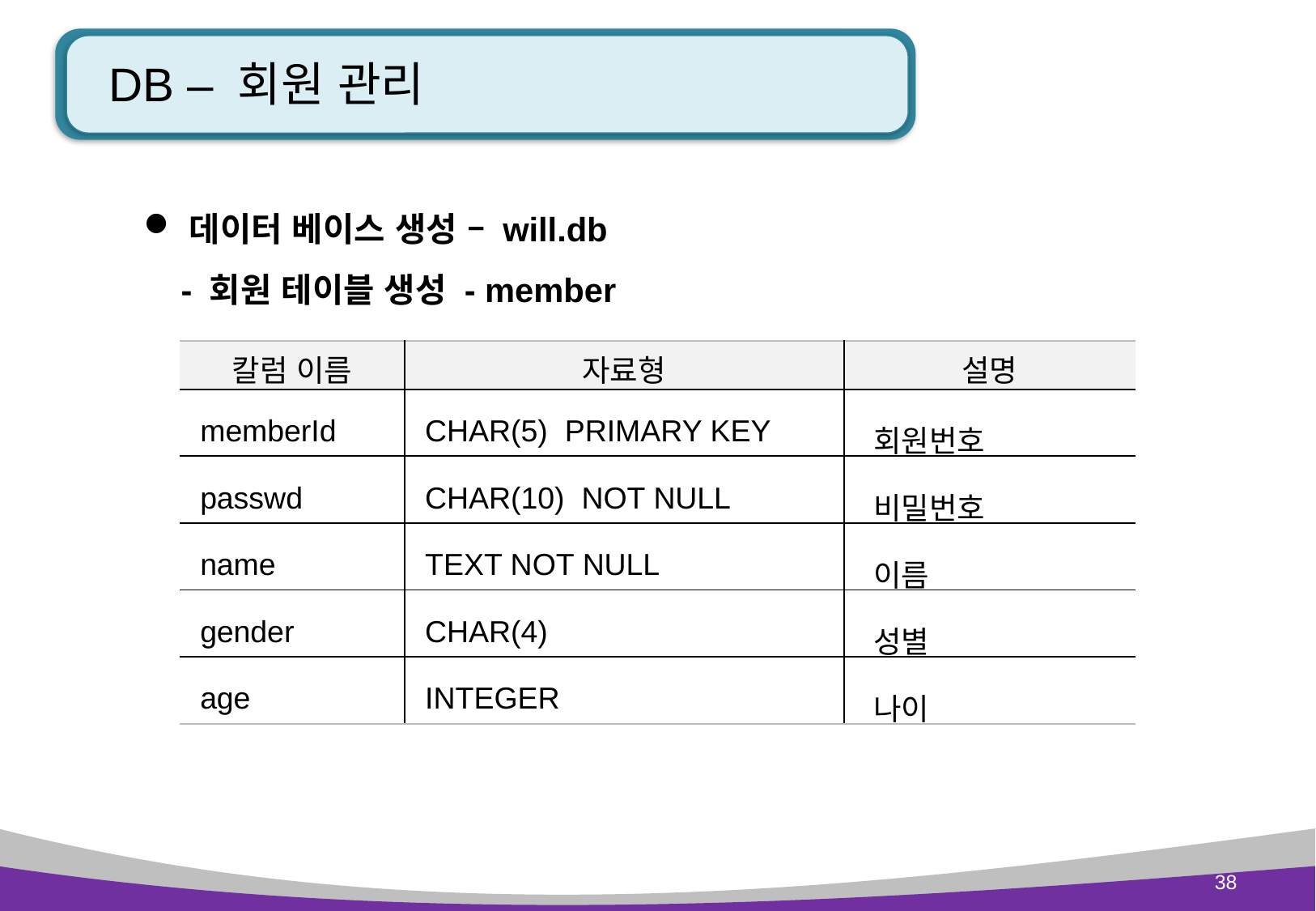

# DB – 회원 관리
데이터 베이스 생성 – will.db
    - 회원 테이블 생성 - member
| 칼럼 이름 | 자료형 | 설명 |
| --- | --- | --- |
| memberId | CHAR(5) PRIMARY KEY | 회원번호 |
| passwd | CHAR(10) NOT NULL | 비밀번호 |
| name | TEXT NOT NULL | 이름 |
| gender | CHAR(4) | 성별 |
| age | INTEGER | 나이 |
38